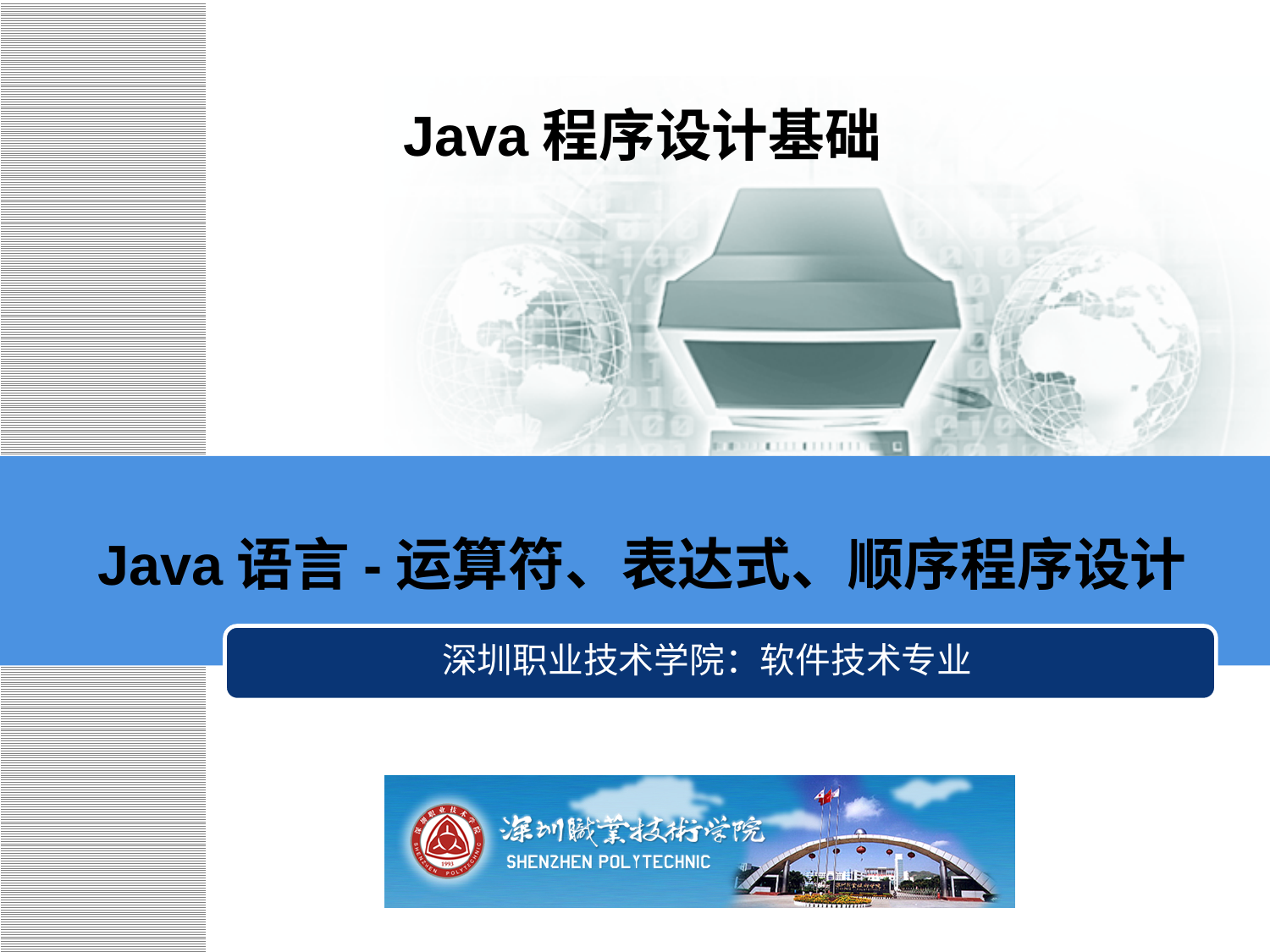

# Java程序设计基础
Java语言-运算符、表达式、顺序程序设计
深圳职业技术学院：软件技术专业